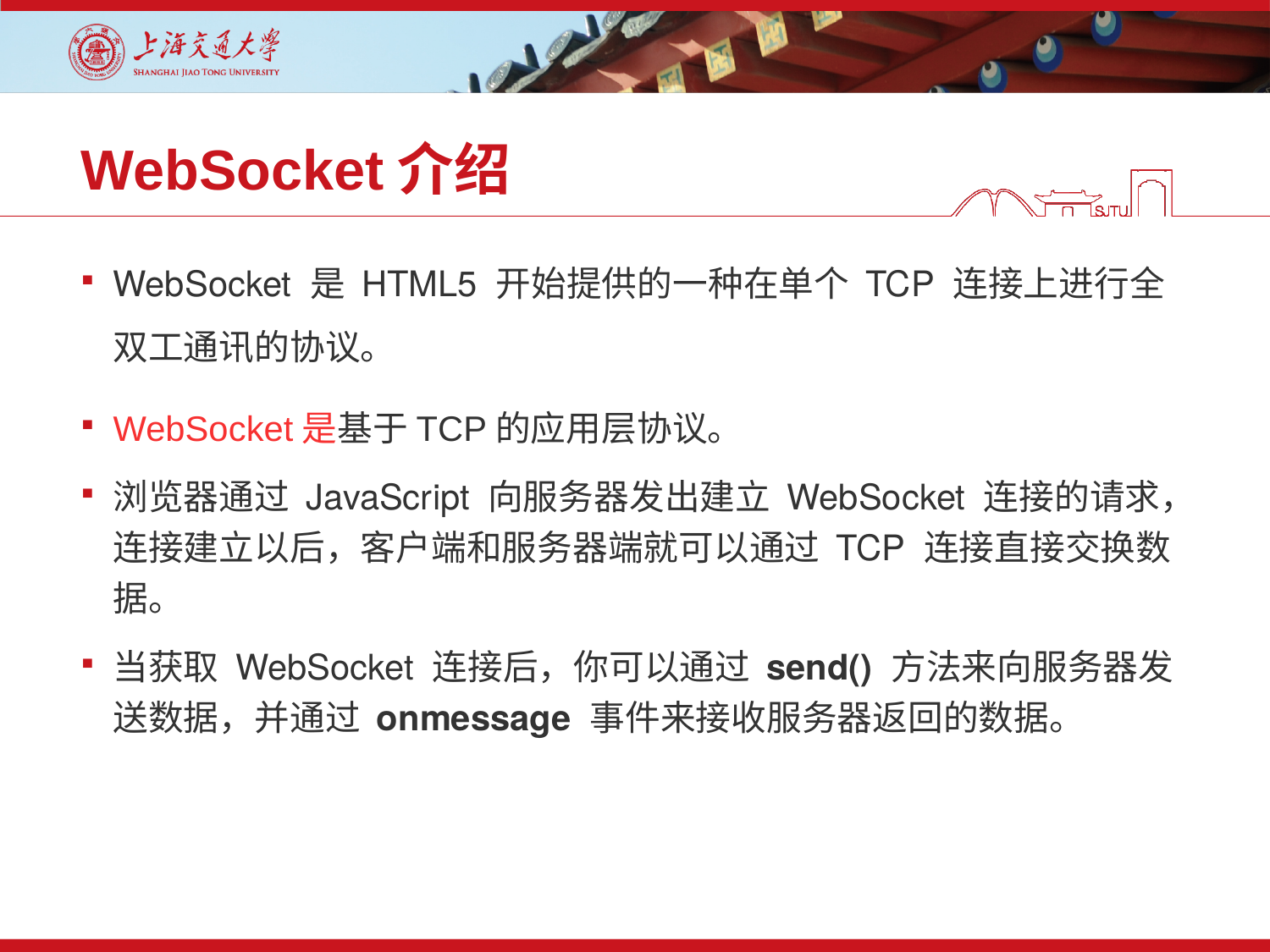

# WebSocket介绍
WebSocket 是 HTML5 开始提供的一种在单个 TCP 连接上进行全双工通讯的协议。
WebSocket是基于TCP的应用层协议。
浏览器通过 JavaScript 向服务器发出建立 WebSocket 连接的请求，连接建立以后，客户端和服务器端就可以通过 TCP 连接直接交换数据。
当获取 WebSocket 连接后，你可以通过 send() 方法来向服务器发送数据，并通过 onmessage 事件来接收服务器返回的数据。